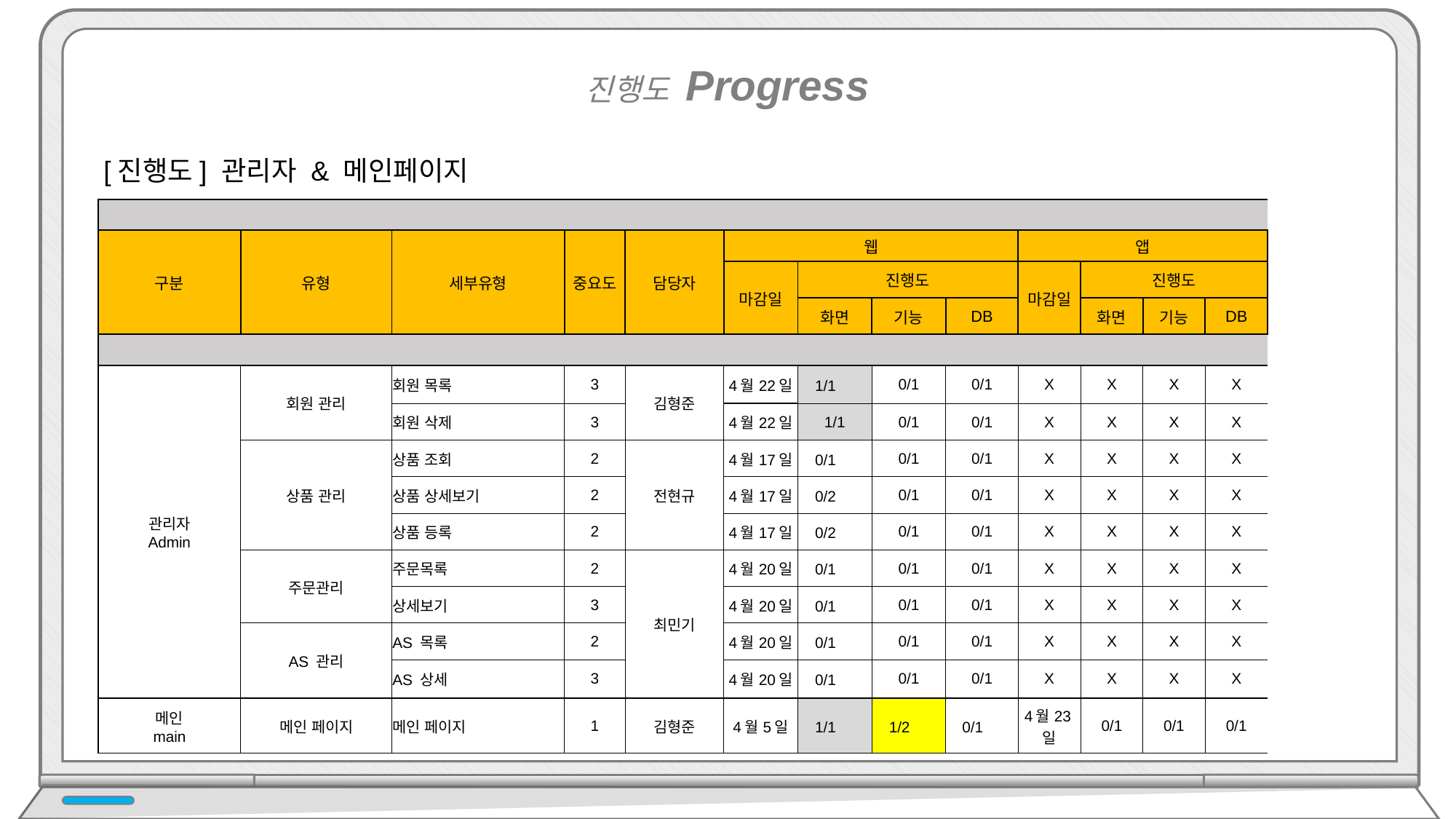

진행도 Progress
[진행도] 관리자 & 메인페이지
|  |  |  |  |  |  |  |  |  |  |  |  |  |
| --- | --- | --- | --- | --- | --- | --- | --- | --- | --- | --- | --- | --- |
| 구분 | 유형 | 세부유형 | 중요도 | 담당자 | 웹 |  |  |  | 앱 |  |  |  |
|  |  |  |  |  | 마감일 | 진행도 |  |  | 마감일 | 진행도 |  |  |
|  |  |  |  |  |  | 화면 | 기능 | DB |  | 화면 | 기능 | DB |
|  |  |  |  |  |  |  |  |  |  |  |  |  |
| 관리자 Admin | 회원 관리 | 회원 목록 | 3 | 김형준 | 4월22일 | 1/1 | 0/1 | 0/1 | X | X | X | X |
|  |  | 회원 삭제 | 3 |  | 4월22일 | 1/1 | 0/1 | 0/1 | X | X | X | X |
|  | 상품 관리 | 상품 조회 | 2 | 전현규 | 4월17일 | 0/1 | 0/1 | 0/1 | X | X | X | X |
|  |  | 상품 상세보기 | 2 |  | 4월17일 | 0/2 | 0/1 | 0/1 | X | X | X | X |
|  |  | 상품 등록 | 2 |  | 4월17일 | 0/2 | 0/1 | 0/1 | X | X | X | X |
|  | 주문관리 | 주문목록 | 2 | 최민기 | 4월20일 | 0/1 | 0/1 | 0/1 | X | X | X | X |
|  |  | 상세보기 | 3 |  | 4월20일 | 0/1 | 0/1 | 0/1 | X | X | X | X |
|  | AS 관리 | AS 목록 | 2 |  | 4월20일 | 0/1 | 0/1 | 0/1 | X | X | X | X |
|  |  | AS 상세 | 3 |  | 4월20일 | 0/1 | 0/1 | 0/1 | X | X | X | X |
| 메인 main | 메인 페이지 | 메인 페이지 | 1 | 김형준 | 4월5일 | 1/1 | 1/2 | 0/1 | 4월23일 | 0/1 | 0/1 | 0/1 |